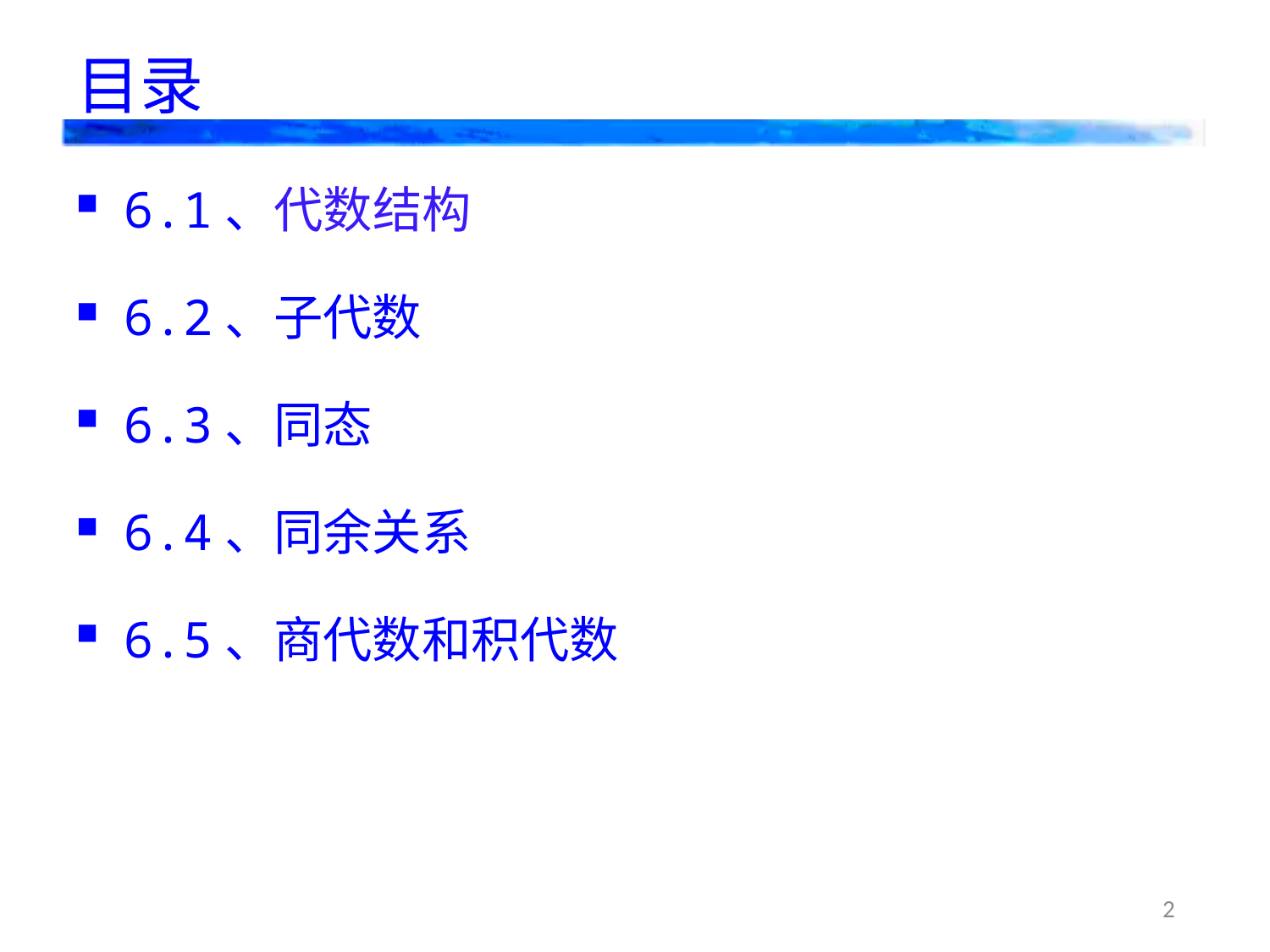

# 目录
6.1、代数结构
6.2、子代数
6.3、同态
6.4、同余关系
6.5、商代数和积代数
2